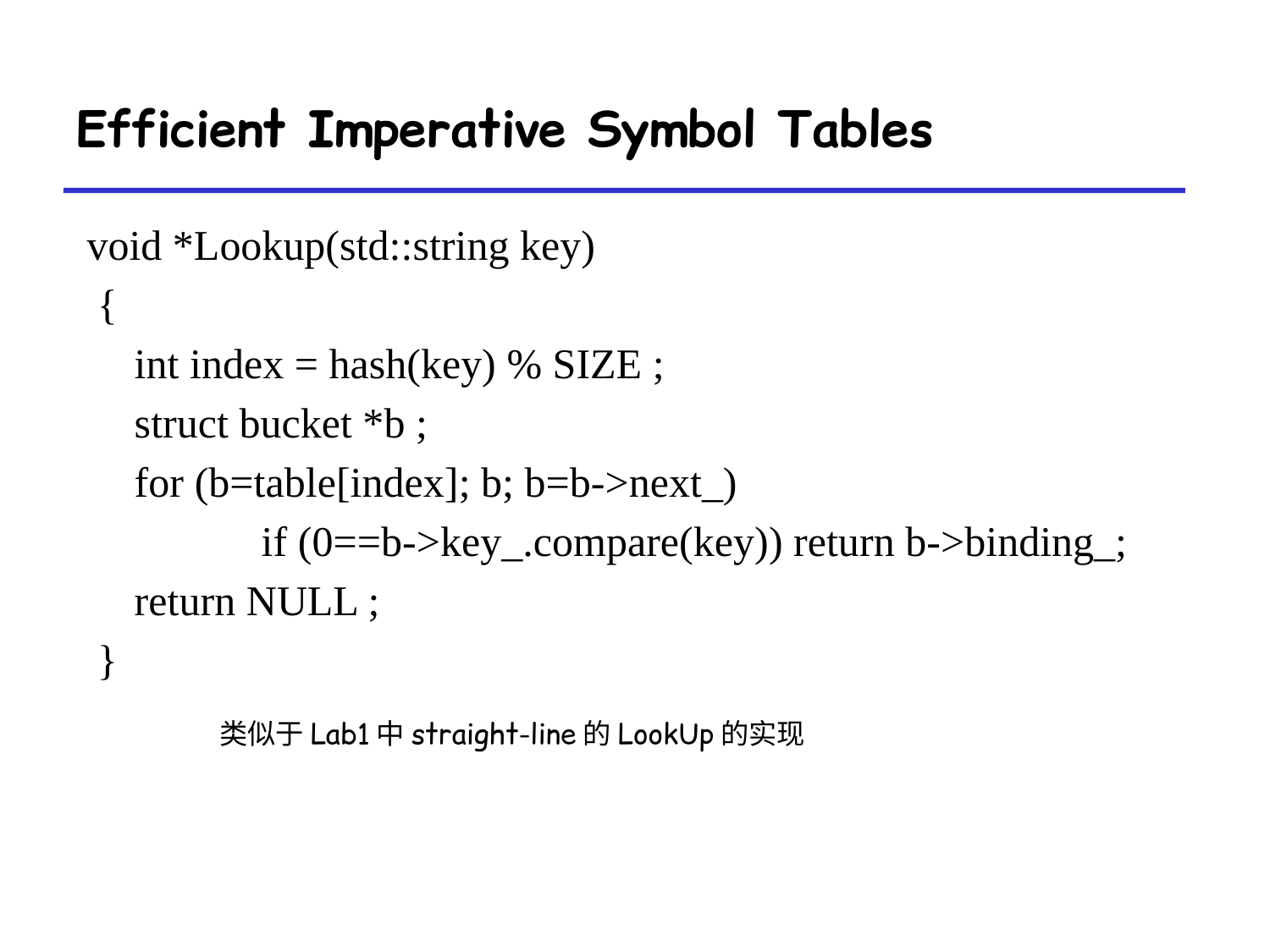

# Efficient Imperative Symbol Tables
void *Lookup(std::string key)
 {
	int index = hash(key) % SIZE ;
	struct bucket *b ;
	for (b=table[index]; b; b=b->next_)
		if (0==b->key_.compare(key)) return b->binding_;
	return NULL ;
 }
类似于Lab1中straight-line的LookUp的实现

33